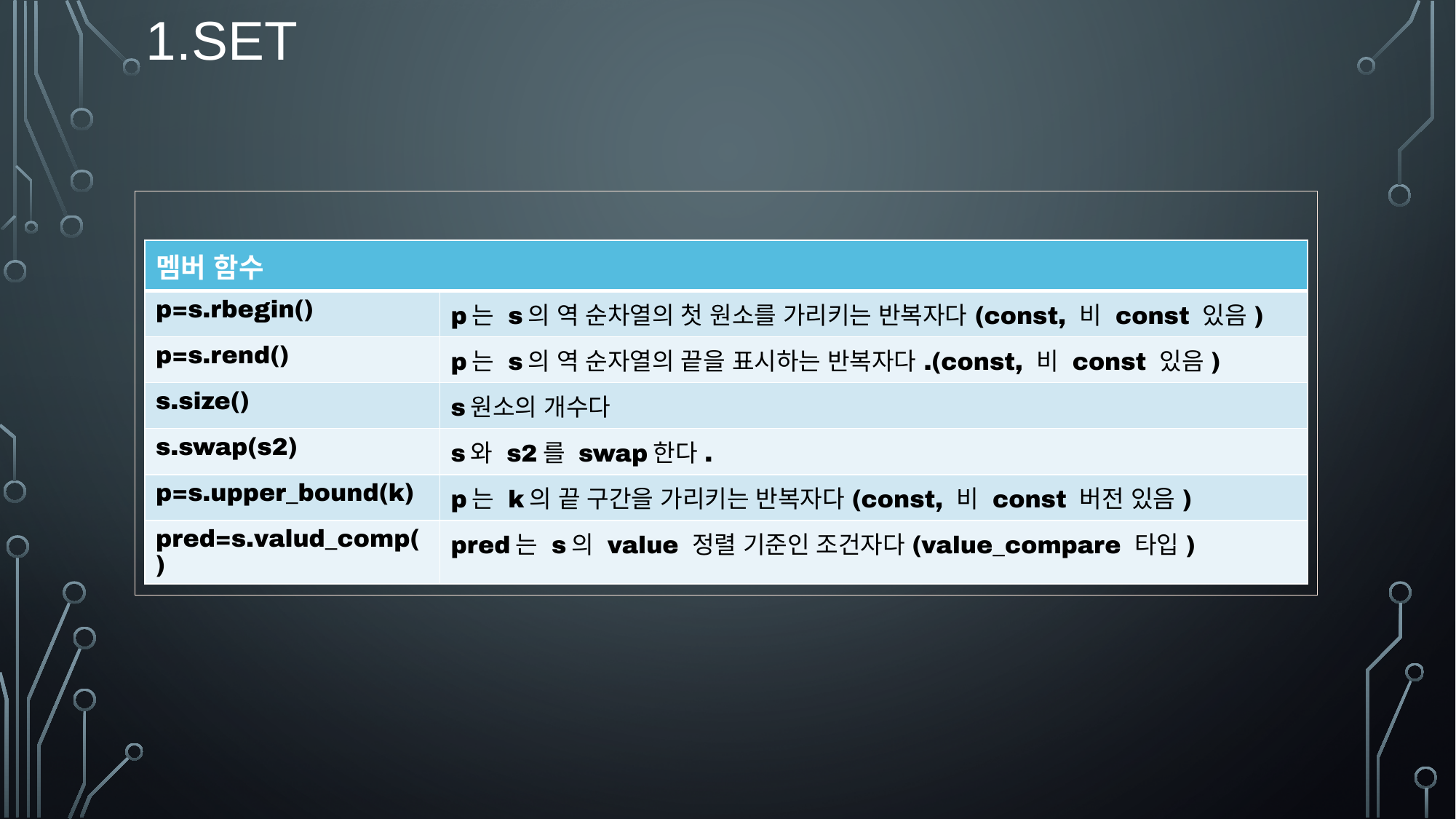

# 1.set

| 멤버 함수 |  |
| --- | --- |
| p=s.rbegin() | p는 s의 역 순차열의 첫 원소를 가리키는 반복자다(const, 비 const 있음) |
| p=s.rend() | p는 s의 역 순자열의 끝을 표시하는 반복자다.(const, 비 const 있음) |
| s.size() | s원소의 개수다 |
| s.swap(s2) | s와 s2를 swap한다. |
| p=s.upper\_bound(k) | p는 k의 끝 구간을 가리키는 반복자다(const, 비 const 버전 있음) |
| pred=s.valud\_comp() | pred는 s의 value 정렬 기준인 조건자다(value\_compare 타입) |